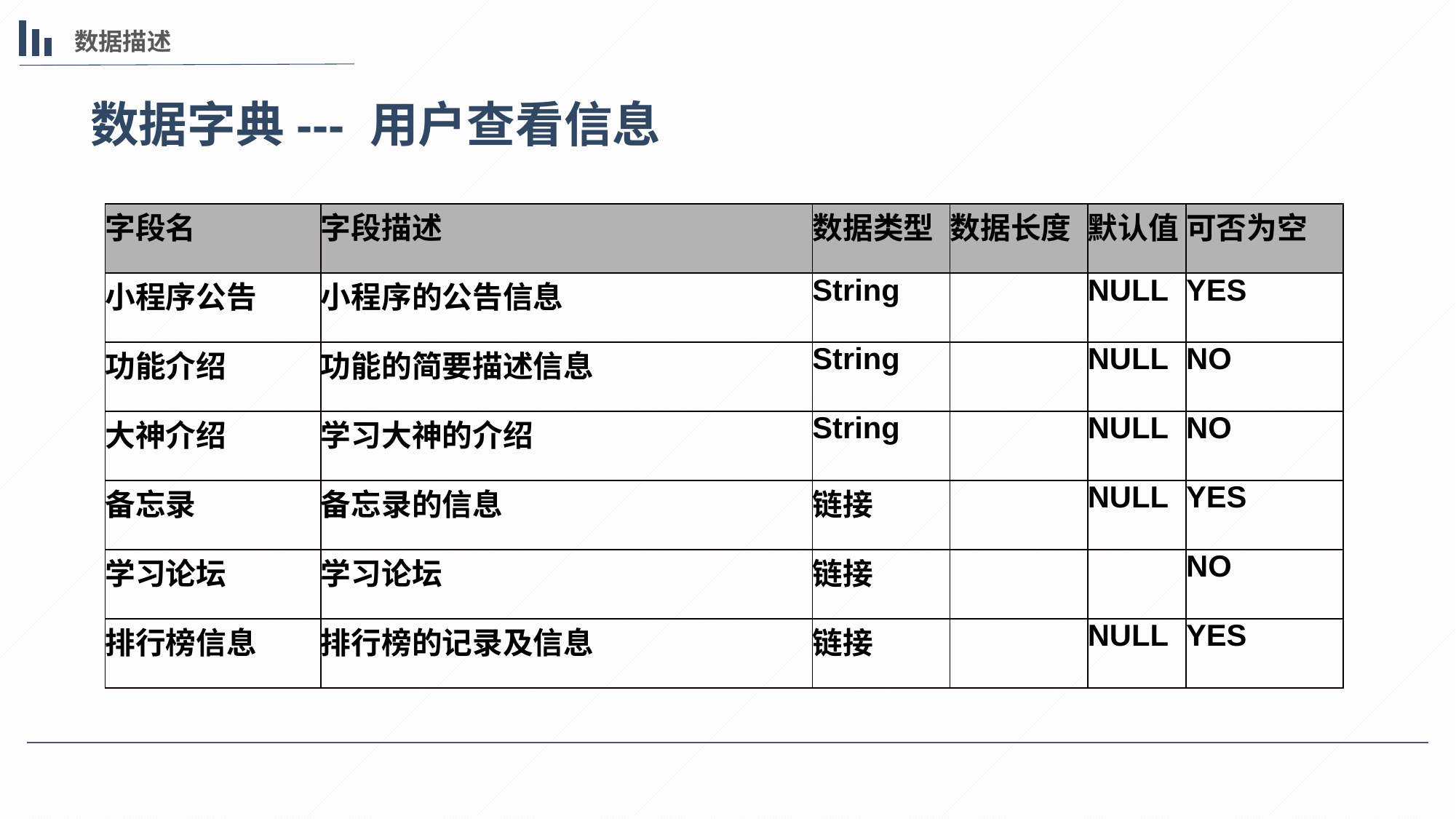

数据描述

数据字典--- 用户查看信息
| 字段名 | 字段描述 | 数据类型 | 数据长度 | 默认值 | 可否为空 |
| --- | --- | --- | --- | --- | --- |
| 小程序公告 | 小程序的公告信息 | String |  | NULL | YES |
| 功能介绍 | 功能的简要描述信息 | String |  | NULL | NO |
| 大神介绍 | 学习大神的介绍 | String |  | NULL | NO |
| 备忘录 | 备忘录的信息 | 链接 |  | NULL | YES |
| 学习论坛 | 学习论坛 | 链接 |  |  | NO |
| 排行榜信息 | 排行榜的记录及信息 | 链接 |  | NULL | YES |